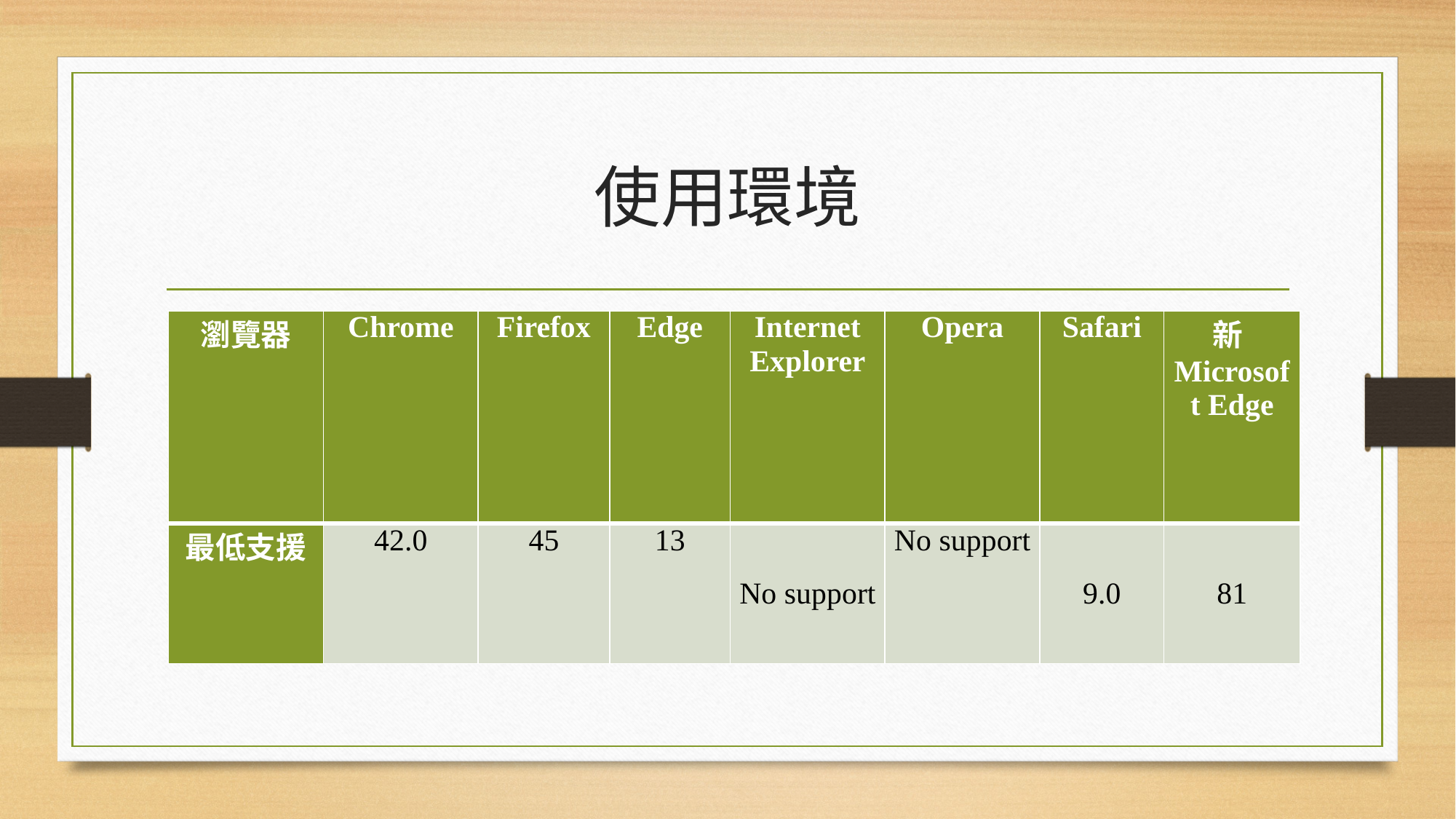

# 使用環境
| 瀏覽器 | Chrome | Firefox | Edge | Internet Explorer | Opera | Safari | 新Microsoft Edge |
| --- | --- | --- | --- | --- | --- | --- | --- |
| 最低支援 | 42.0 | 45 | 13 | No support | No support | 9.0 | 81 |